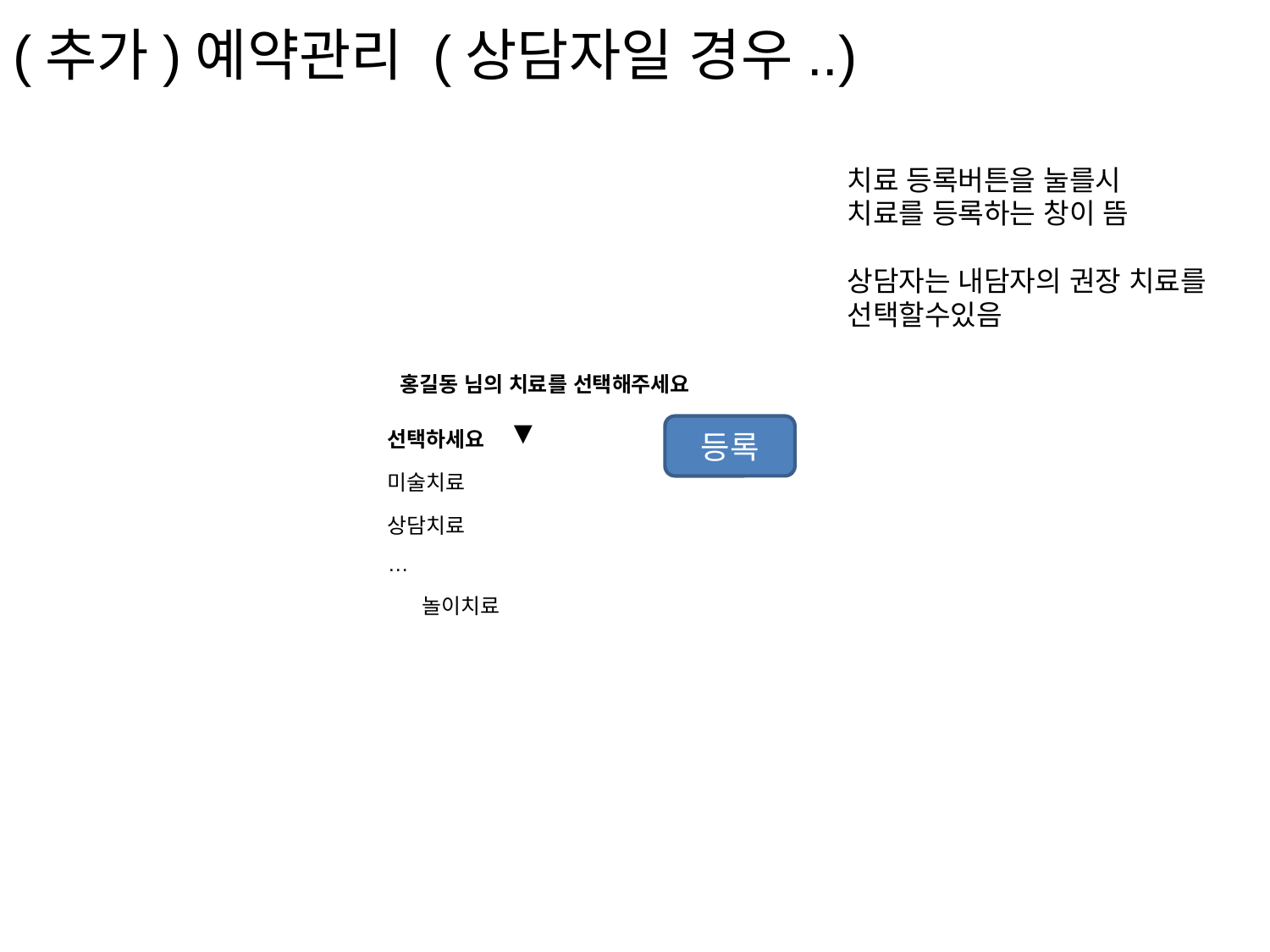

(추가)예약관리 (상담자일 경우..)
치료 등록버튼을 눌를시
치료를 등록하는 창이 뜸

상담자는 내담자의 권장 치료를
선택할수있음
| 홍길동 님의 치료를 선택해주세요 |
| --- |
|  |
▼
| 선택하세요 |
| --- |
| 미술치료 |
| 상담치료 |
| … |
| 놀이치료 |
등록